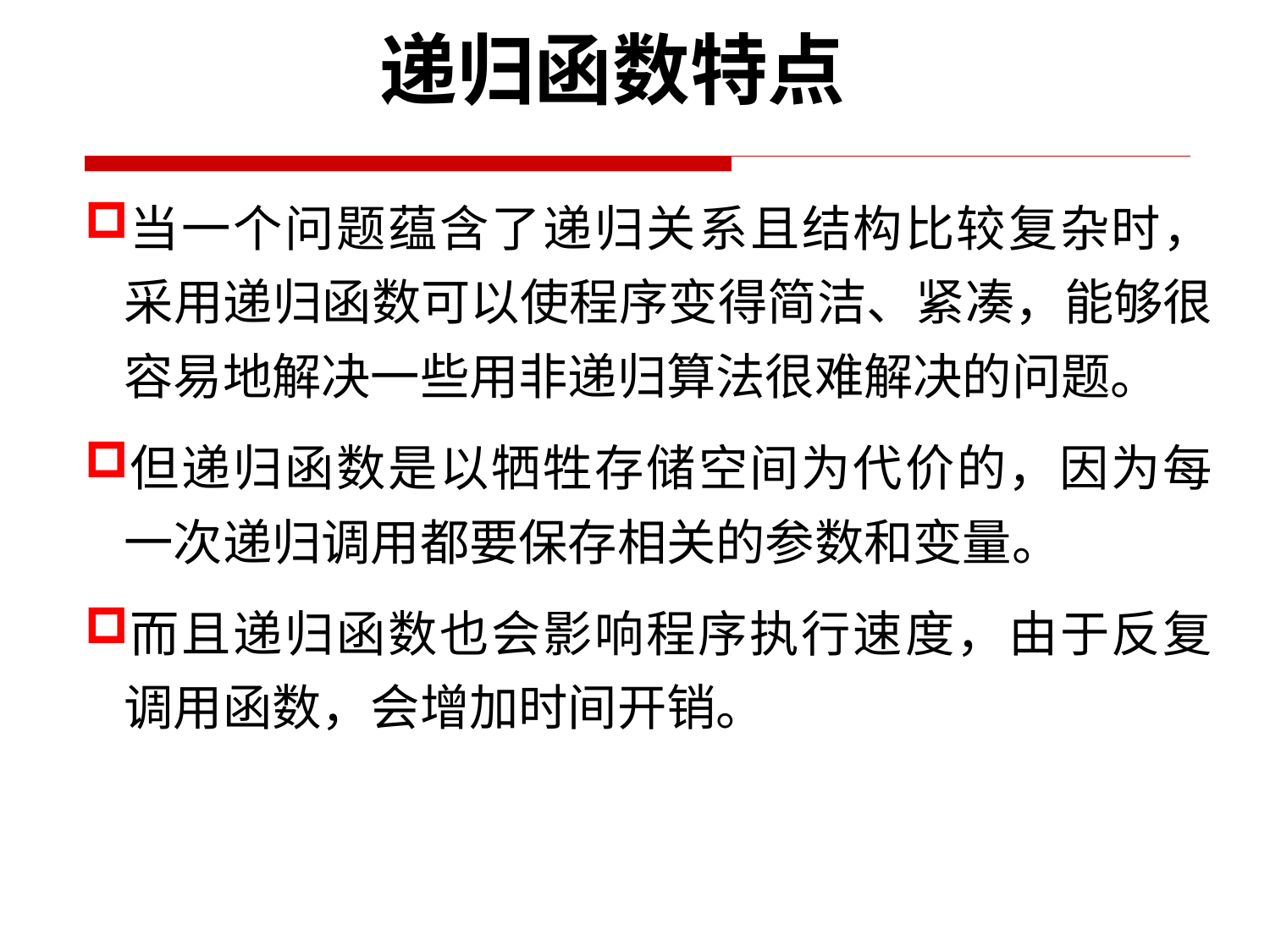

递归函数特点
当一个问题蕴含了递归关系且结构比较复杂时，采用递归函数可以使程序变得简洁、紧凑，能够很容易地解决一些用非递归算法很难解决的问题。
但递归函数是以牺牲存储空间为代价的，因为每一次递归调用都要保存相关的参数和变量。
而且递归函数也会影响程序执行速度，由于反复调用函数，会增加时间开销。